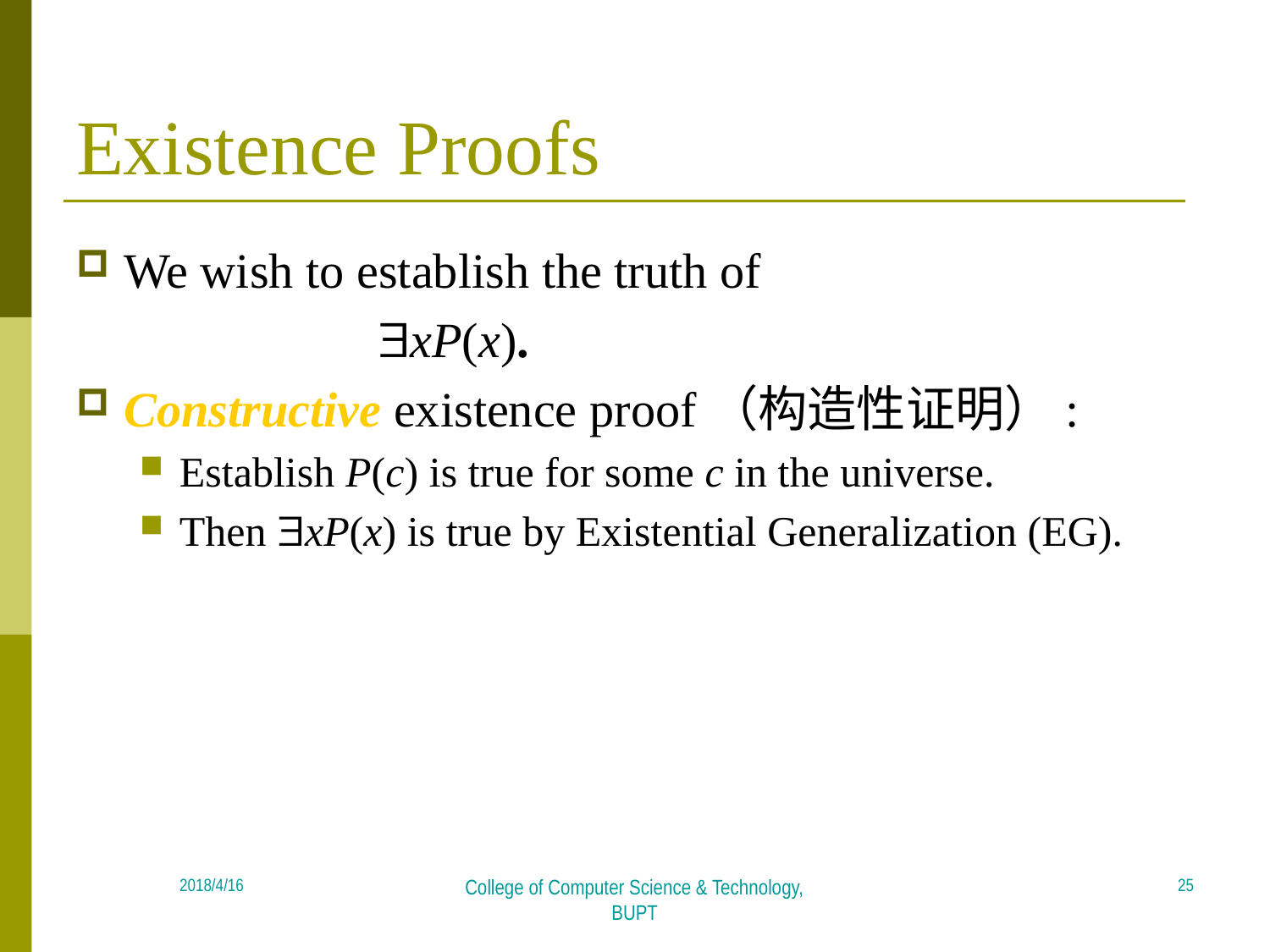

# Existence Proofs
We wish to establish the truth of
			∃xP(x).
Constructive existence proof（构造性证明）:
Establish P(c) is true for some c in the universe.
Then ∃xP(x) is true by Existential Generalization (EG).
25
2018/4/16
College of Computer Science & Technology, BUPT